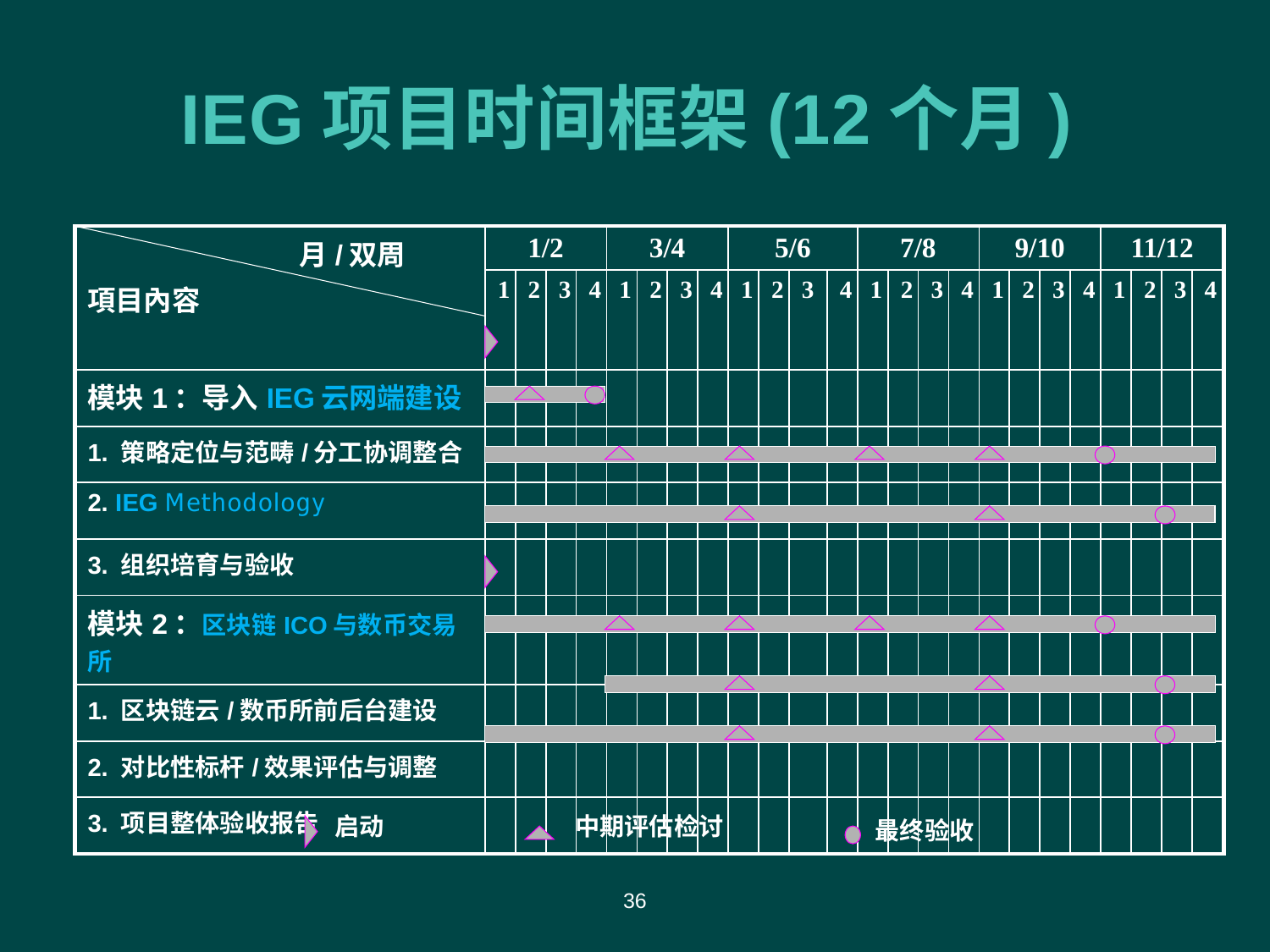

# IEG项目时间框架(12个月)
| 月/双周 項目內容 | 1/2 |  |  |  | 3/4 |  |  |  | 5/6 |  |  |  | 7/8 |  |  |  | 9/10 |  |  |  | 11/12 |  |  |  |
| --- | --- | --- | --- | --- | --- | --- | --- | --- | --- | --- | --- | --- | --- | --- | --- | --- | --- | --- | --- | --- | --- | --- | --- | --- |
|  | 1 | 2 | 3 | 4 | 1 | 2 | 3 | 4 | 1 | 2 | 3 | 4 | 1 | 2 | 3 | 4 | 1 | 2 | 3 | 4 | 1 | 2 | 3 | 4 |
| 模块1：导入IEG云网端建设 |  |  |  |  |  |  |  |  |  |  |  |  |  |  |  |  |  |  |  |  |  |  |  |  |
| 1. 策略定位与范畴/分工协调整合 |  |  |  |  |  |  |  |  |  |  |  |  |  |  |  |  |  |  |  |  |  |  |  |  |
| 2. IEG Methodology |  |  |  |  |  |  |  |  |  |  |  |  |  |  |  |  |  |  |  |  |  |  |  |  |
| 3. 组织培育与验收 |  |  |  |  |  |  |  |  |  |  |  |  |  |  |  |  |  |  |  |  |  |  |  |  |
| 模块2：区块链ICO与数币交易所 |  |  |  |  |  |  |  |  |  |  |  |  |  |  |  |  |  |  |  |  |  |  |  |  |
| 1. 区块链云/数币所前后台建设 |  |  |  |  |  |  |  |  |  |  |  |  |  |  |  |  |  |  |  |  |  |  |  |  |
| 2. 对比性标杆/效果评估与调整 |  |  |  |  |  |  |  |  |  |  |  |  |  |  |  |  |  |  |  |  |  |  |  |  |
| 3. 项目整体验收报告 |  |  |  |  |  |  |  |  |  |  |  |  |  |  |  |  |  |  |  |  |  |  |  |  |

启动
中期评估检讨
最终验收

36